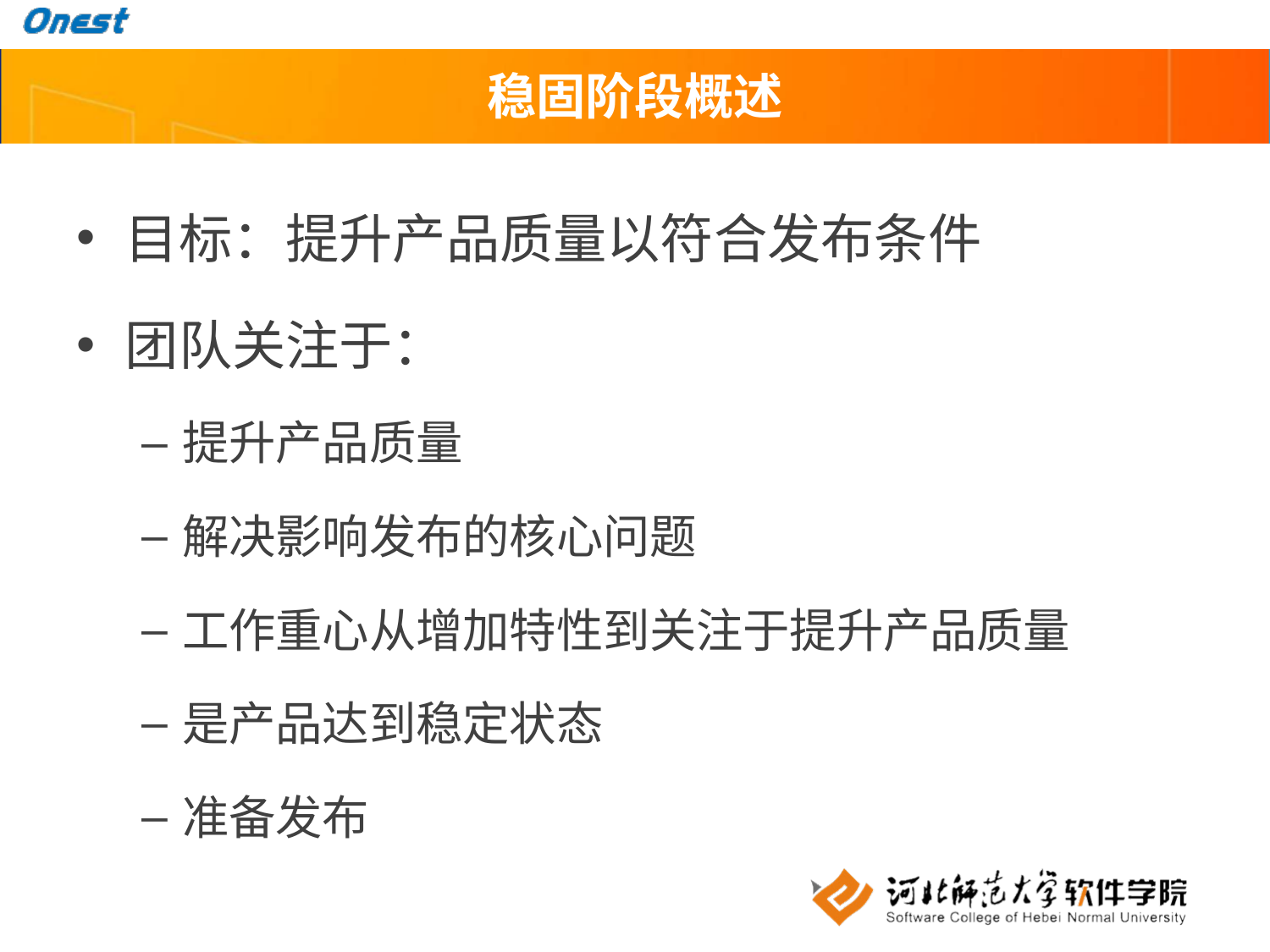

# 稳固阶段概述
目标：提升产品质量以符合发布条件
团队关注于：
提升产品质量
解决影响发布的核心问题
工作重心从增加特性到关注于提升产品质量
是产品达到稳定状态
准备发布